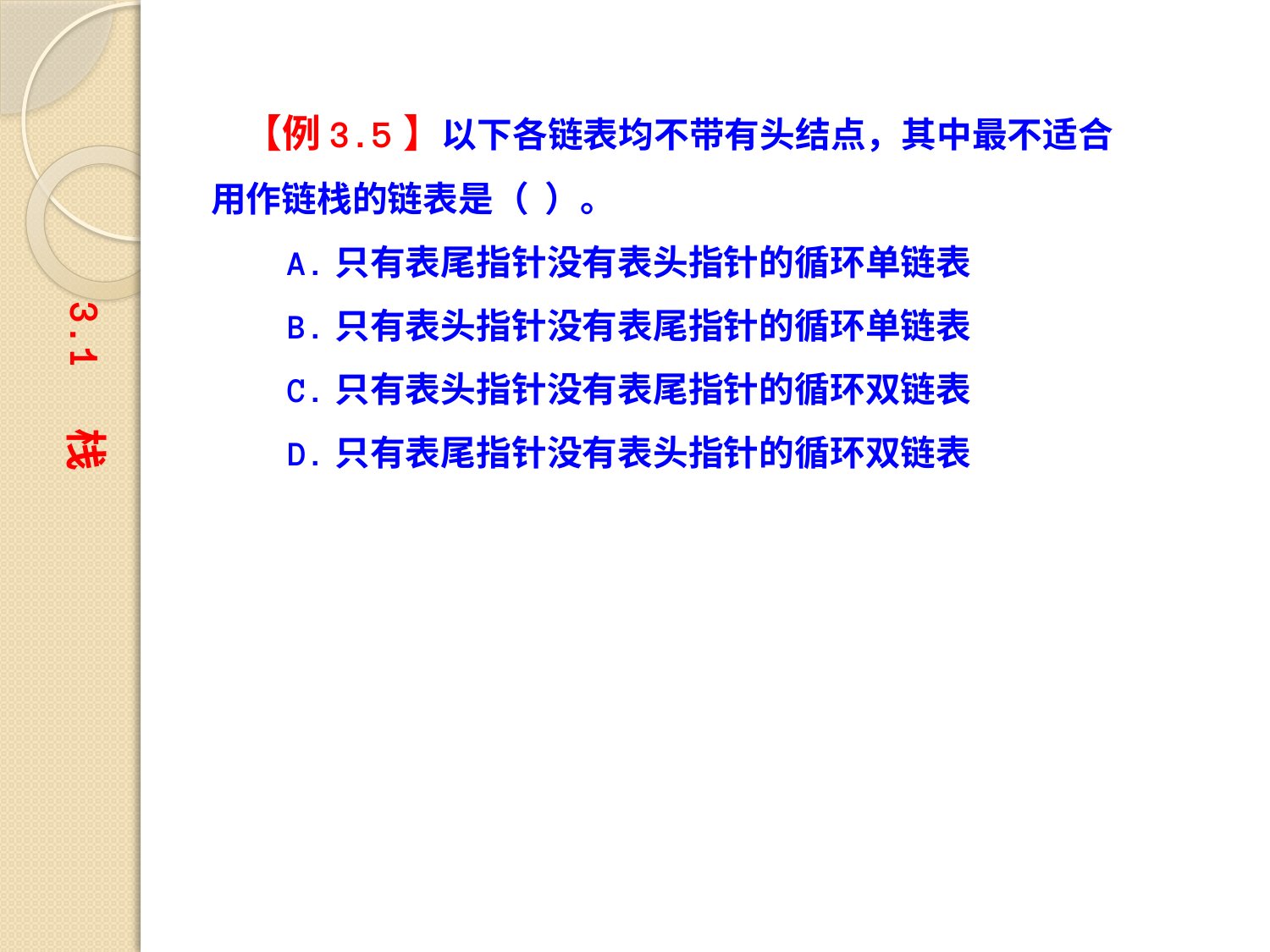

【例3.5】以下各链表均不带有头结点，其中最不适合用作链栈的链表是（  ）。
    A.只有表尾指针没有表头指针的循环单链表
    B.只有表头指针没有表尾指针的循环单链表
    C.只有表头指针没有表尾指针的循环双链表
    D.只有表尾指针没有表头指针的循环双链表
3.1  栈